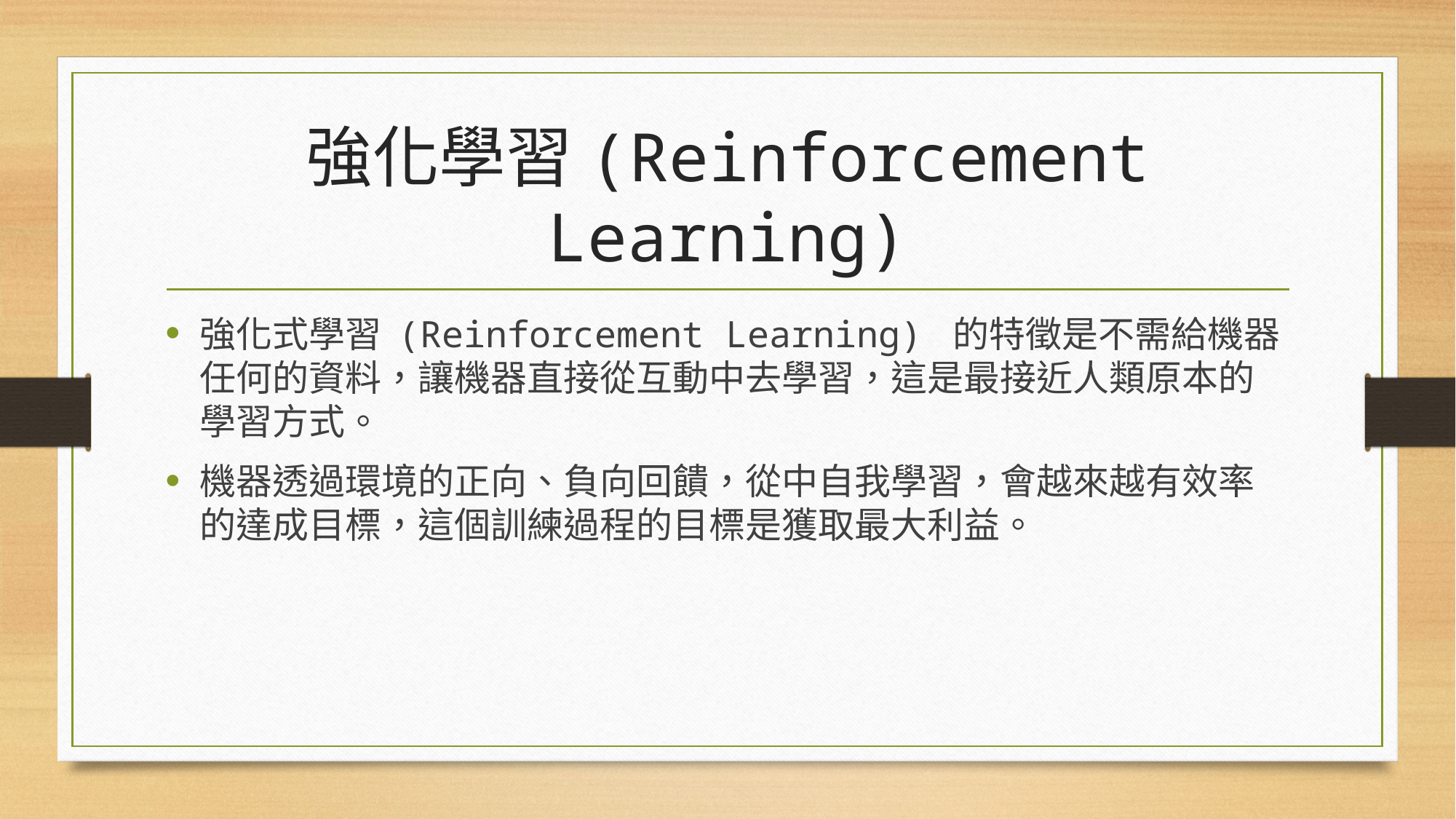

# 強化學習(Reinforcement Learning)
強化式學習 (Reinforcement Learning) 的特徵是不需給機器任何的資料，讓機器直接從互動中去學習，這是最接近人類原本的學習方式。
機器透過環境的正向、負向回饋，從中自我學習，會越來越有效率的達成目標，這個訓練過程的目標是獲取最大利益。